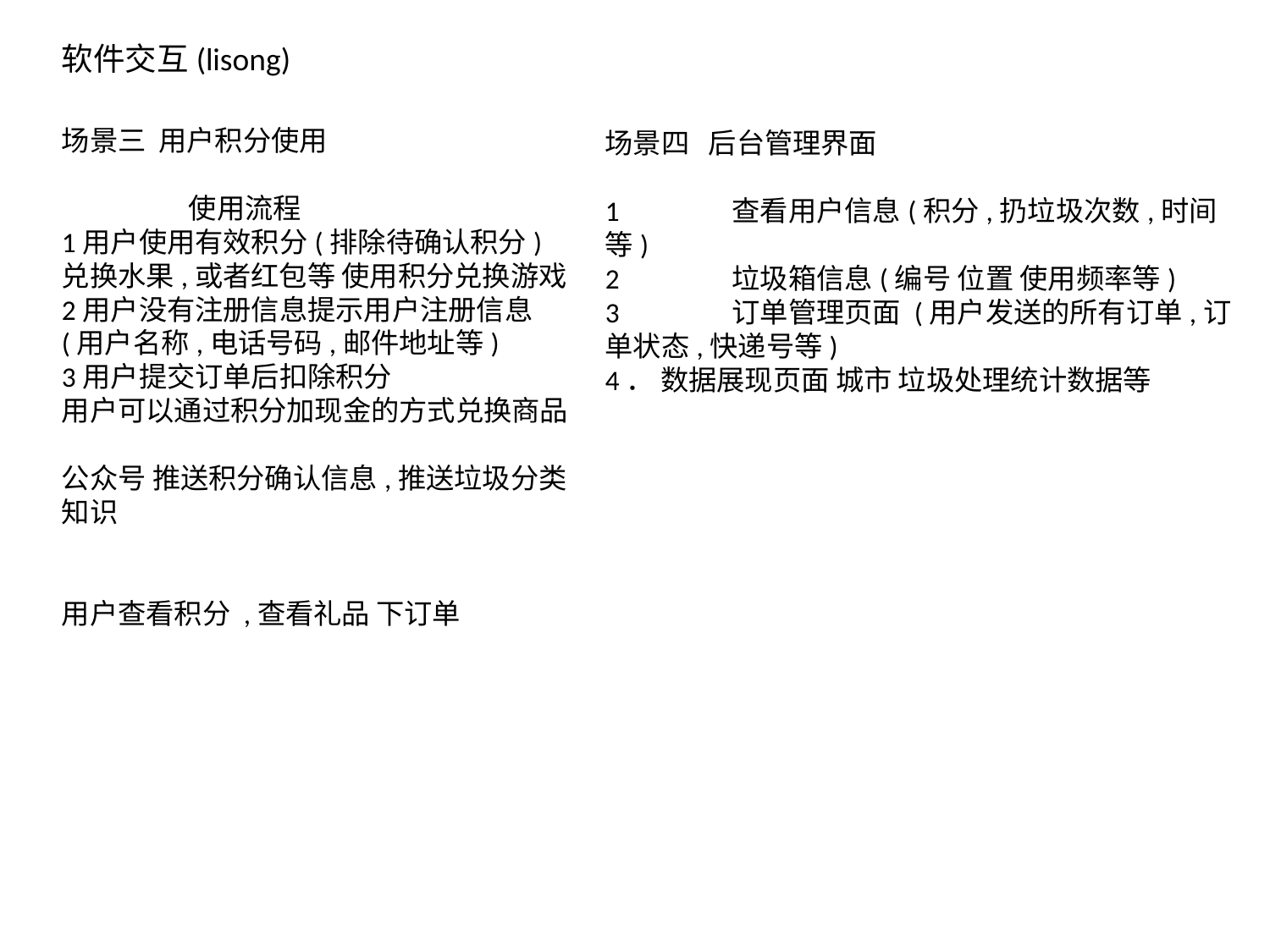

软件交互(lisong)
场景三  用户积分使用

	使用流程
1用户使用有效积分(排除待确认积分) 兑换水果,或者红包等 使用积分兑换游戏
2用户没有注册信息提示用户注册信息(用户名称,电话号码,邮件地址等)
3用户提交订单后扣除积分
用户可以通过积分加现金的方式兑换商品

公众号 推送积分确认信息,推送垃圾分类知识

用户查看积分 ,查看礼品 下订单

场景四   后台管理界面

1	查看用户信息(积分,扔垃圾次数,时间等)
2	垃圾箱信息(编号 位置 使用频率等)
3	订单管理页面 (用户发送的所有订单,订单状态,快递号等)
4． 数据展现页面 城市 垃圾处理统计数据等